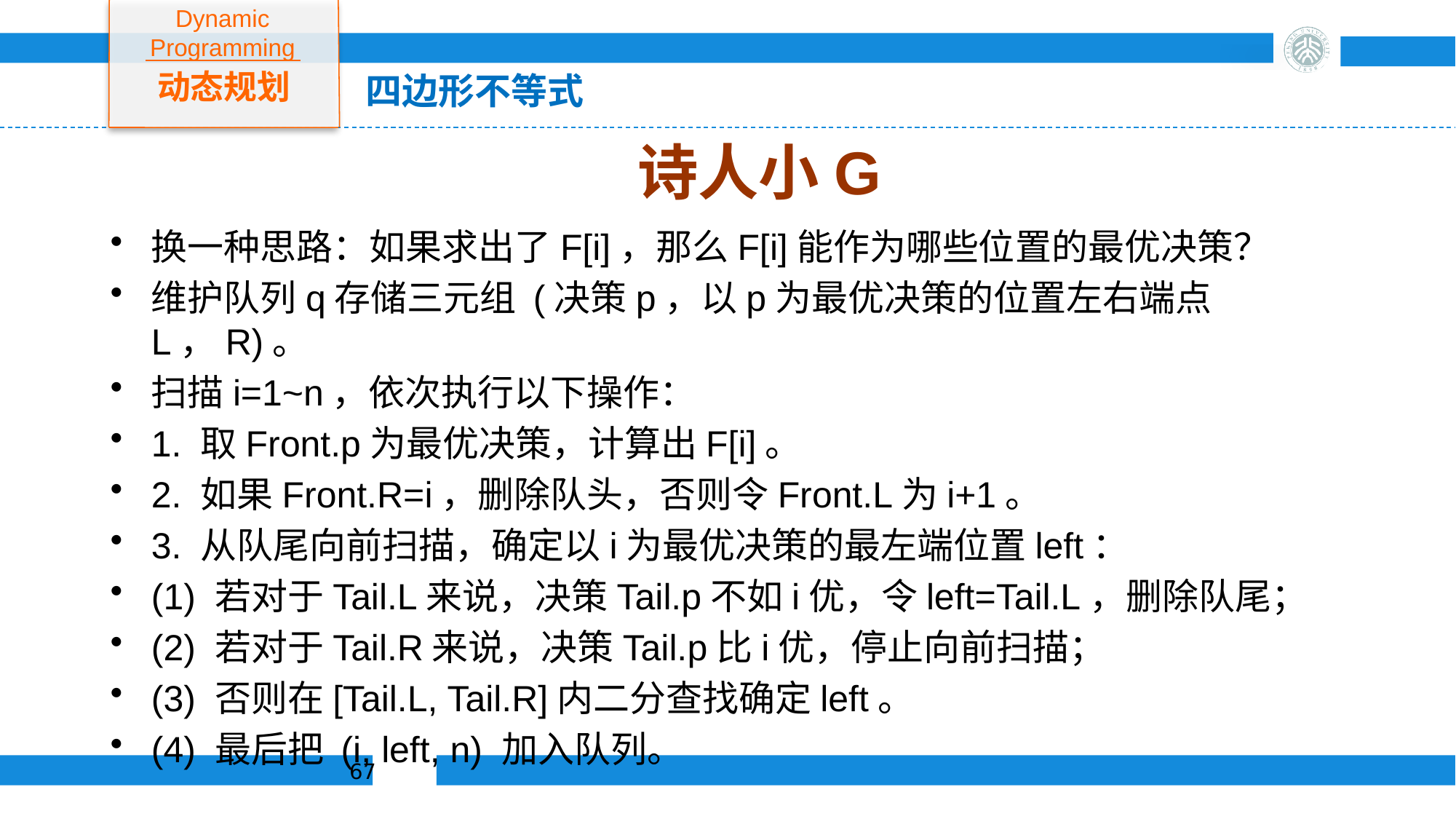

Dynamic Programming
动态规划
四边形不等式
# 诗人小G
换一种思路：如果求出了F[i]，那么F[i]能作为哪些位置的最优决策？
维护队列q存储三元组 (决策p，以p为最优决策的位置左右端点L，R)。
扫描i=1~n，依次执行以下操作：
1. 取Front.p为最优决策，计算出F[i]。
2. 如果Front.R=i，删除队头，否则令Front.L为i+1。
3. 从队尾向前扫描，确定以i为最优决策的最左端位置left：
(1) 若对于Tail.L来说，决策Tail.p不如i优，令left=Tail.L，删除队尾；
(2) 若对于Tail.R来说，决策Tail.p比i优，停止向前扫描；
(3) 否则在[Tail.L, Tail.R]内二分查找确定left。
(4) 最后把 (i, left, n) 加入队列。